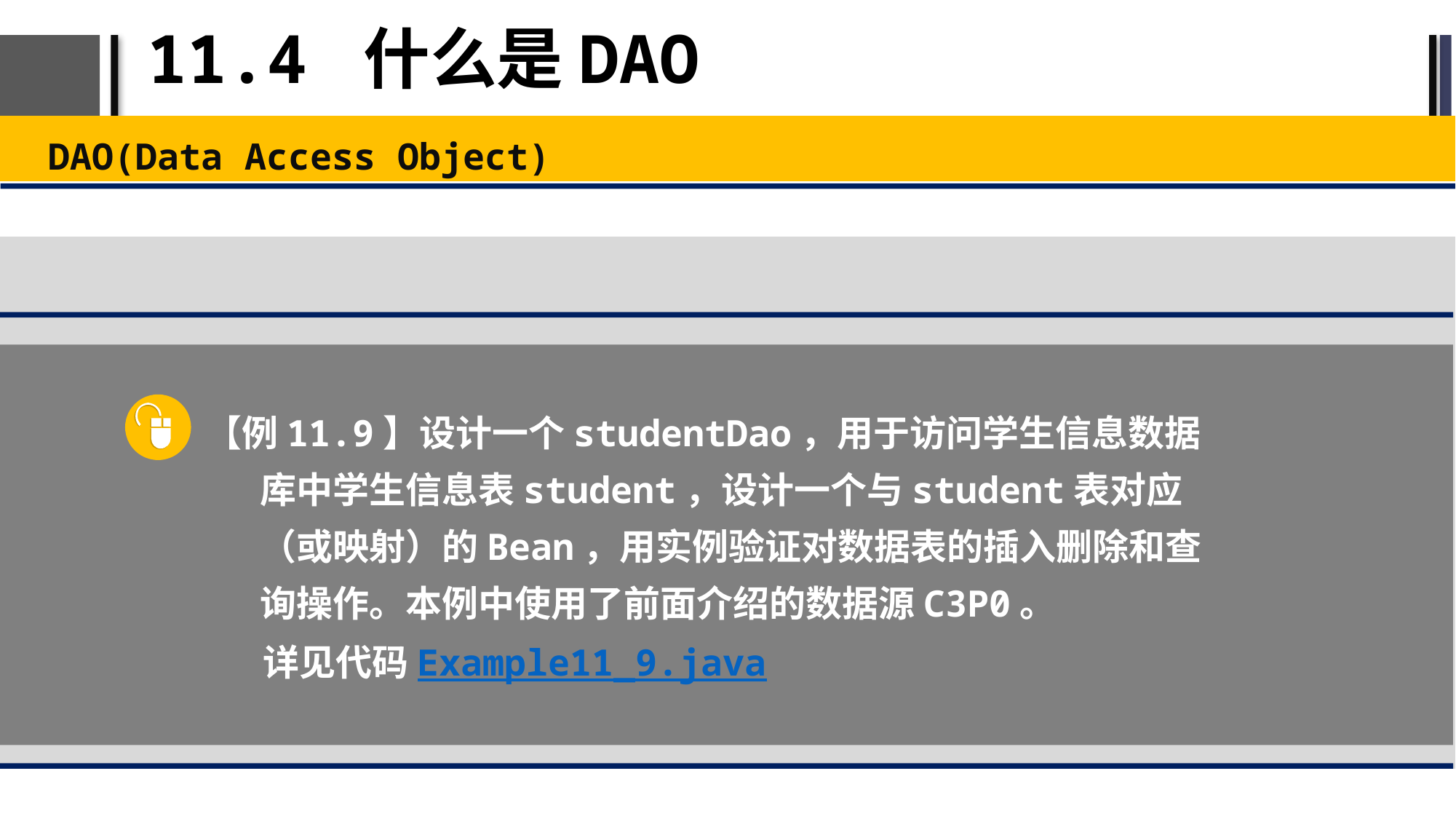

# 11.4 什么是DAO

DAO(Data Access Object)

【例11.9】设计一个studentDao，用于访问学生信息数据库中学生信息表student，设计一个与student表对应（或映射）的Bean，用实例验证对数据表的插入删除和查询操作。本例中使用了前面介绍的数据源C3P0。
      详见代码Example11_9.java